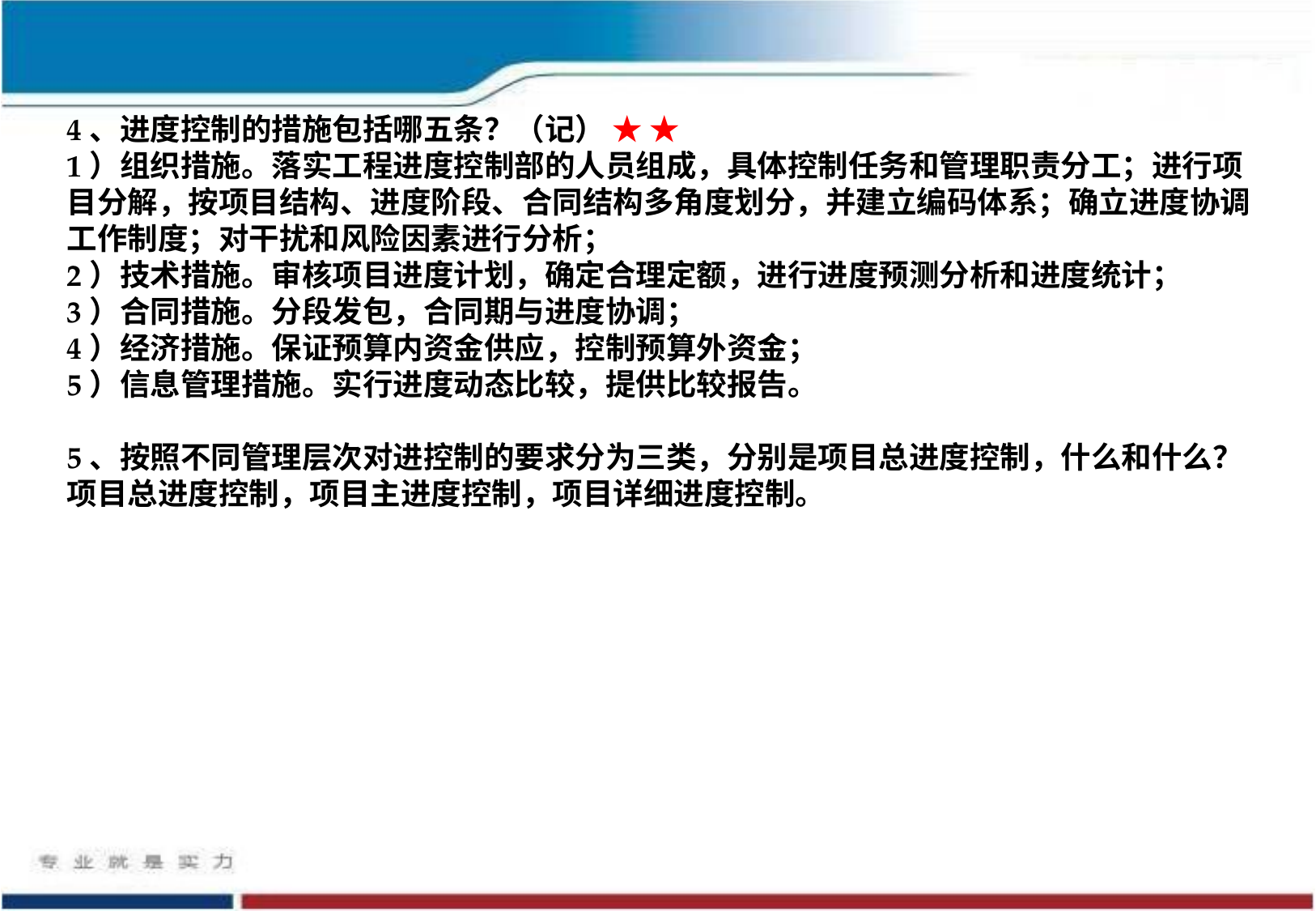

4、进度控制的措施包括哪五条？（记） ★ ★
1）组织措施。落实工程进度控制部的人员组成，具体控制任务和管理职责分工；进行项目分解，按项目结构、进度阶段、合同结构多角度划分，并建立编码体系；确立进度协调工作制度；对干扰和风险因素进行分析；
2）技术措施。审核项目进度计划，确定合理定额，进行进度预测分析和进度统计；
3）合同措施。分段发包，合同期与进度协调；
4）经济措施。保证预算内资金供应，控制预算外资金；
5）信息管理措施。实行进度动态比较，提供比较报告。

5、按照不同管理层次对进控制的要求分为三类，分别是项目总进度控制，什么和什么？
项目总进度控制，项目主进度控制，项目详细进度控制。